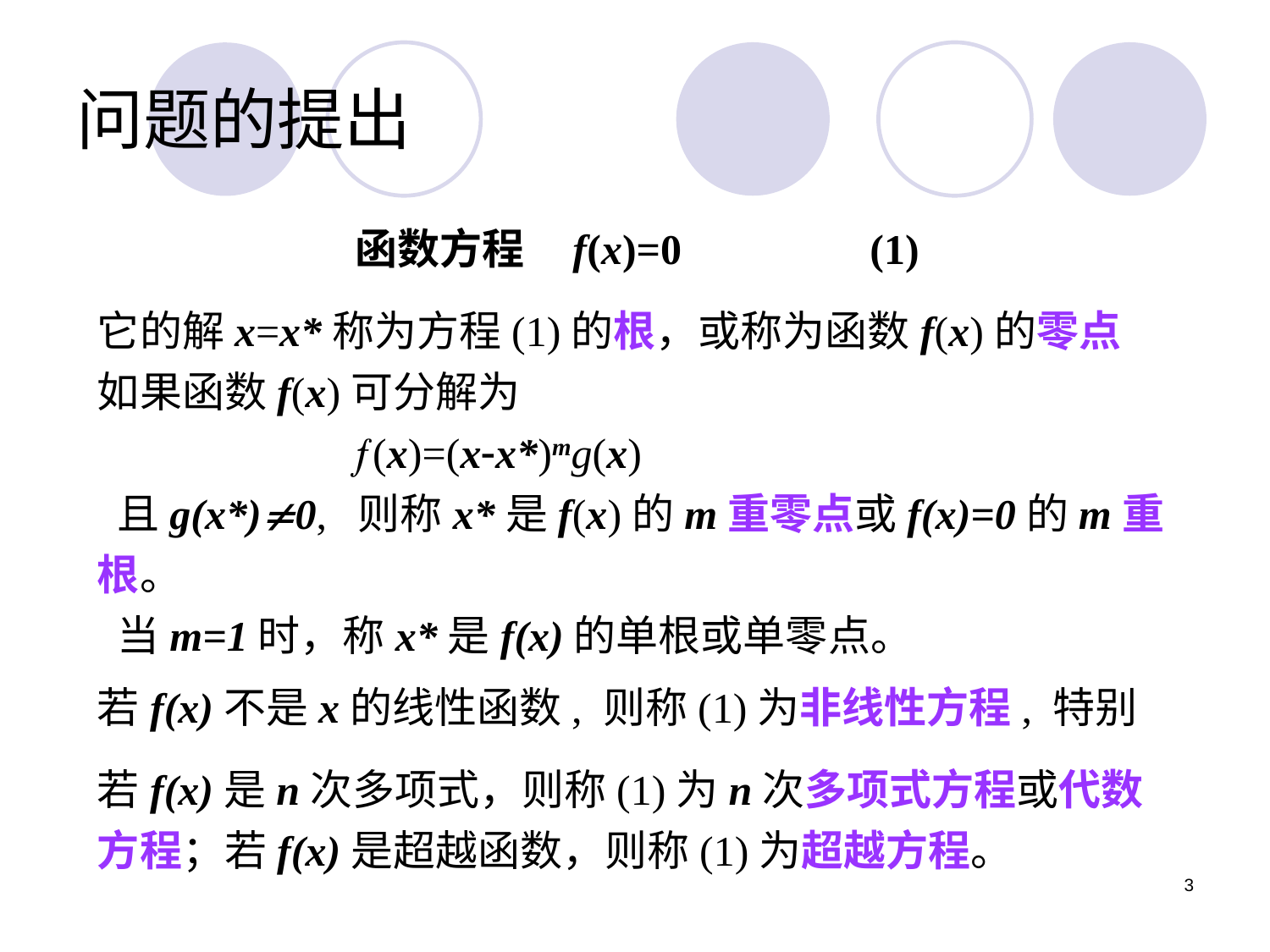

# 问题的提出
                          函数方程    f(x)=0    		 (1)
它的解x=x*称为方程(1)的根，或称为函数f(x)的零点
如果函数f(x)可分解为
                        ƒ(x)=(x−x*)mg(x)
 且g(x*)≠0,  则称x*是f(x)的m重零点或f(x)=0的m重根。
 当m=1时，称x*是f(x)的单根或单零点。
若f(x)不是x的线性函数, 则称(1)为非线性方程, 特别
若f(x)是n次多项式，则称(1)为n次多项式方程或代数方程；若f(x)是超越函数，则称(1)为超越方程。
3